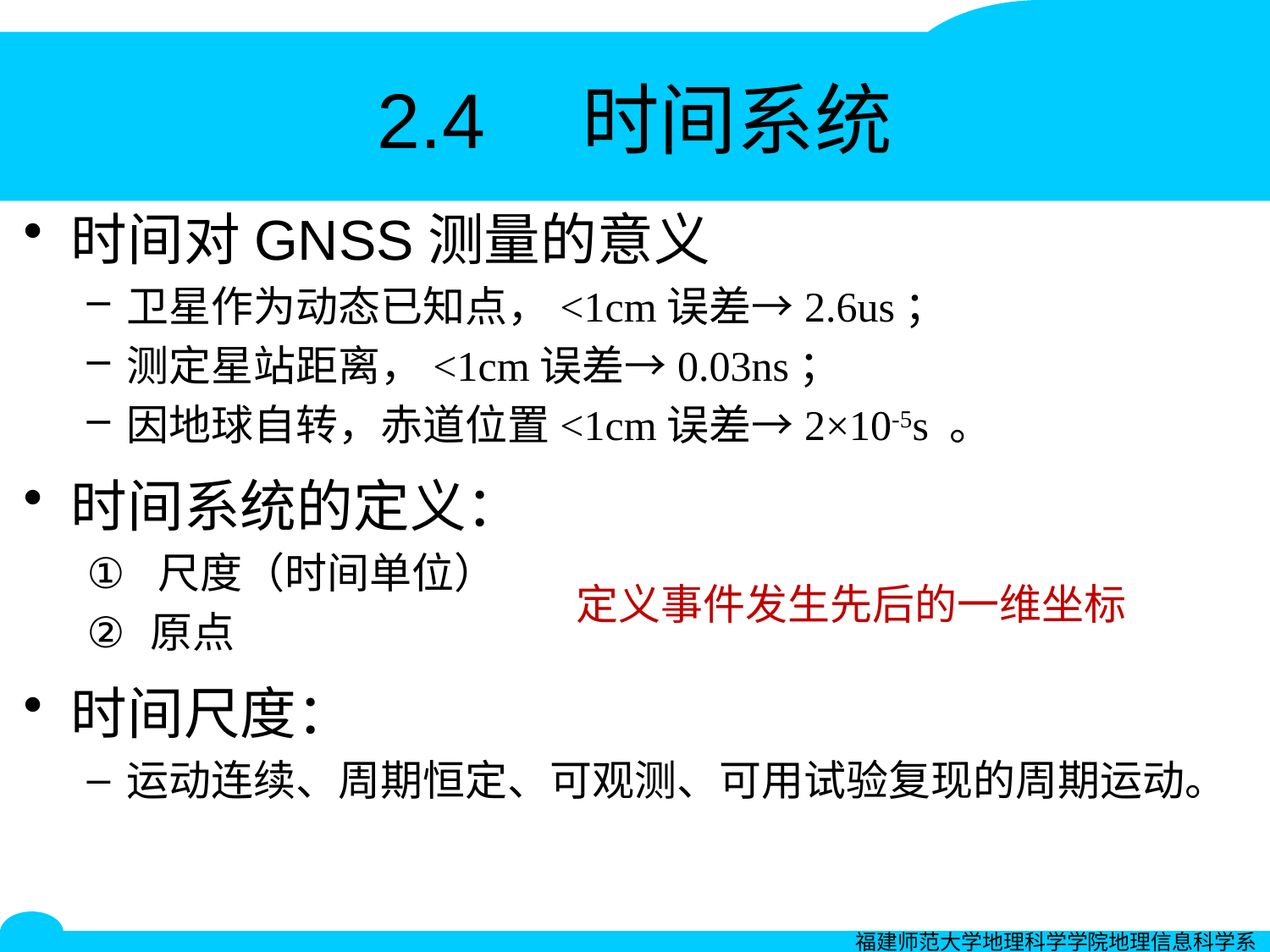

# 2.4　时间系统
时间对GNSS测量的意义
卫星作为动态已知点，<1cm误差→2.6us；
测定星站距离，<1cm误差→0.03ns；
因地球自转，赤道位置<1cm误差→2×10-5s 。
时间系统的定义：
尺度（时间单位）
原点
时间尺度：
运动连续、周期恒定、可观测、可用试验复现的周期运动。
定义事件发生先后的一维坐标